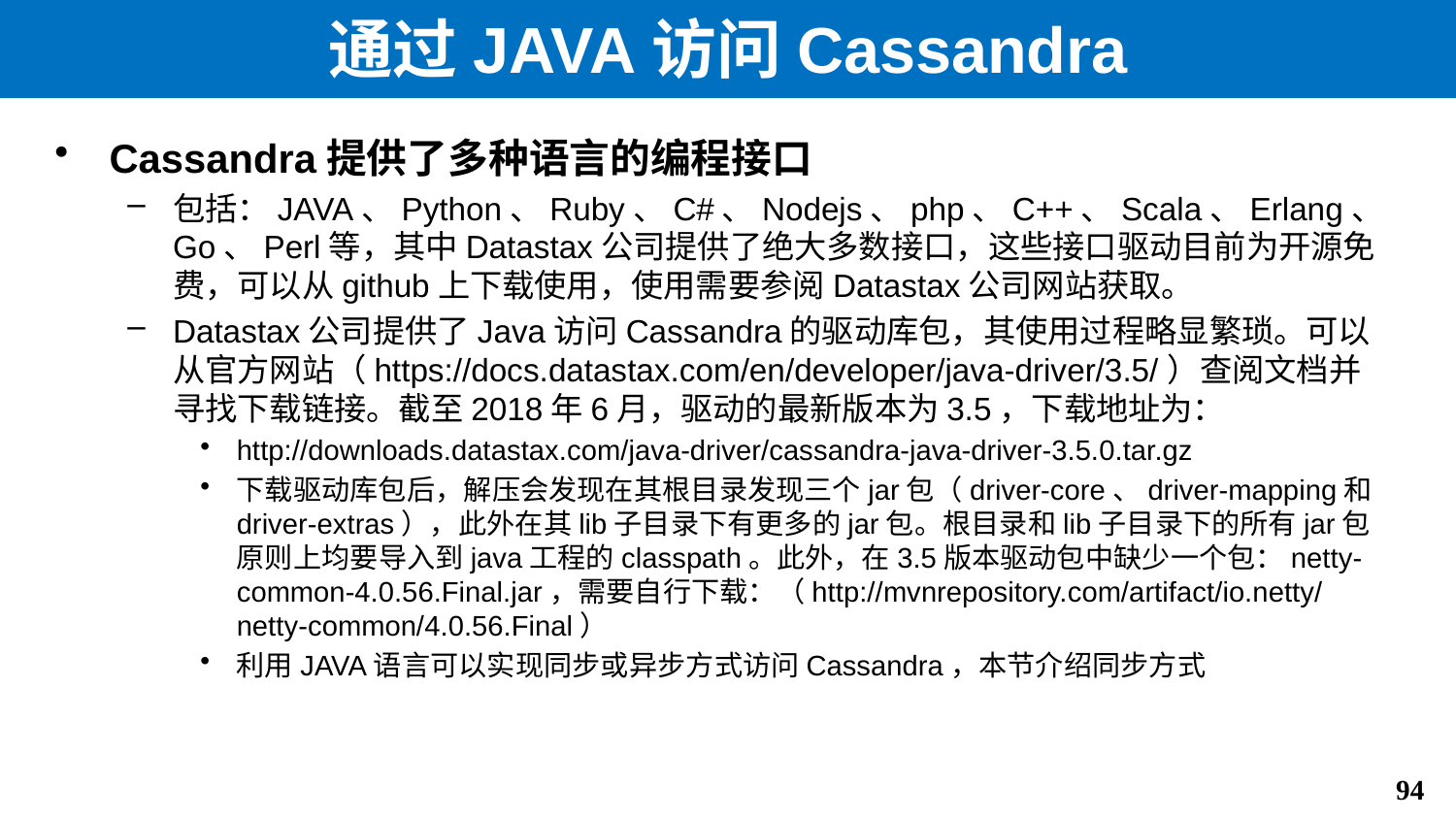

# 通过JAVA访问Cassandra
Cassandra提供了多种语言的编程接口
包括：JAVA、Python、Ruby、C#、Nodejs、php、C++、Scala、Erlang、Go、Perl等，其中Datastax公司提供了绝大多数接口，这些接口驱动目前为开源免费，可以从github上下载使用，使用需要参阅Datastax公司网站获取。
Datastax公司提供了Java访问Cassandra的驱动库包，其使用过程略显繁琐。可以从官方网站（https://docs.datastax.com/en/developer/java-driver/3.5/）查阅文档并寻找下载链接。截至2018年6月，驱动的最新版本为3.5，下载地址为：
http://downloads.datastax.com/java-driver/cassandra-java-driver-3.5.0.tar.gz
下载驱动库包后，解压会发现在其根目录发现三个jar包（driver-core、driver-mapping和driver-extras），此外在其lib子目录下有更多的jar包。根目录和lib子目录下的所有jar包原则上均要导入到java工程的classpath。此外，在3.5版本驱动包中缺少一个包：netty-common-4.0.56.Final.jar，需要自行下载：（http://mvnrepository.com/artifact/io.netty/netty-common/4.0.56.Final）
利用JAVA语言可以实现同步或异步方式访问Cassandra，本节介绍同步方式